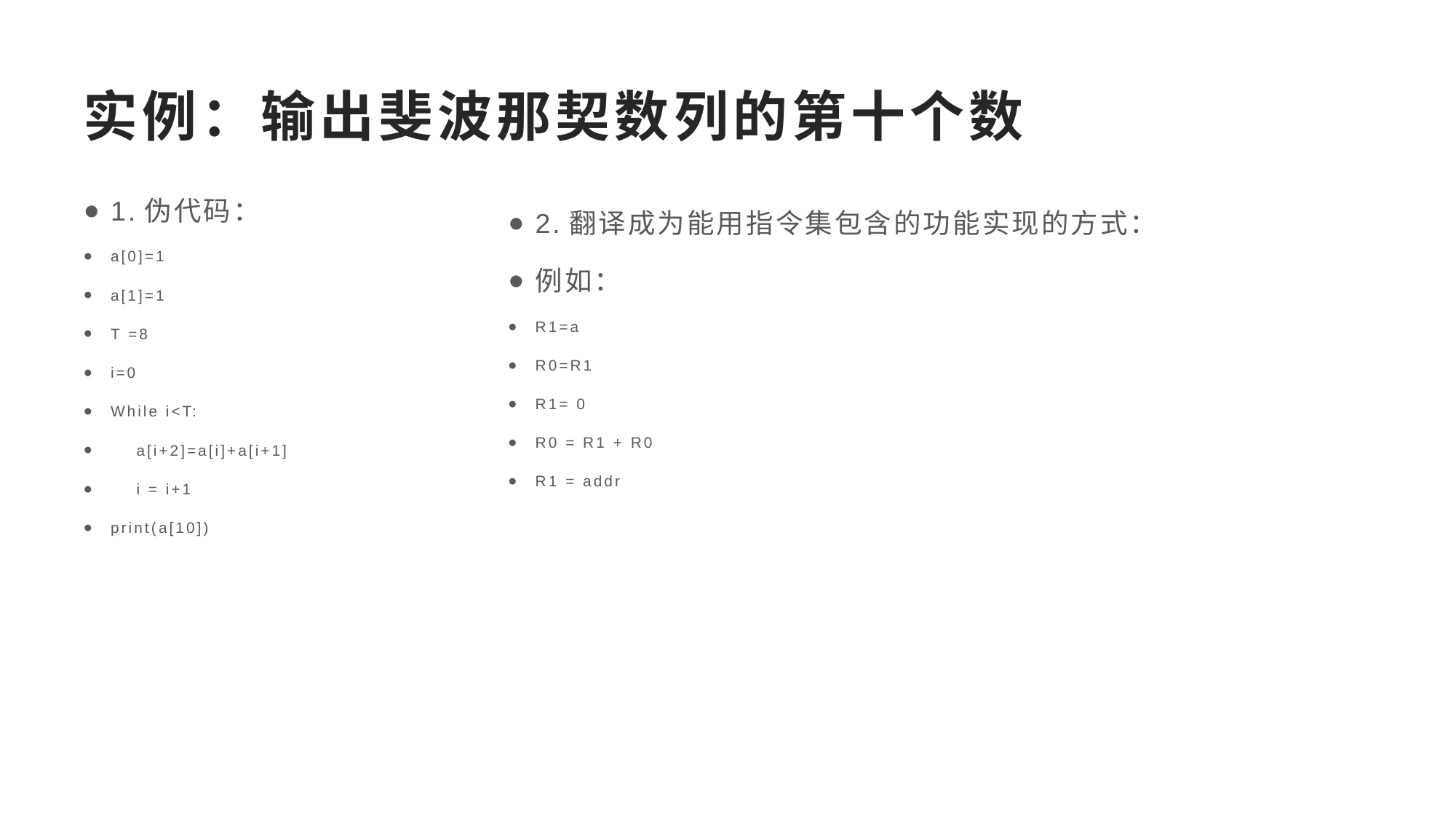

# 实例：输出斐波那契数列的第十个数
1.伪代码：
a[0]=1
a[1]=1
T =8
i=0
While i<T:
    a[i+2]=a[i]+a[i+1]
    i = i+1
print(a[10])
2.翻译成为能用指令集包含的功能实现的方式：
例如：
R1=a
R0=R1
R1= 0
R0 = R1 + R0
R1 = addr